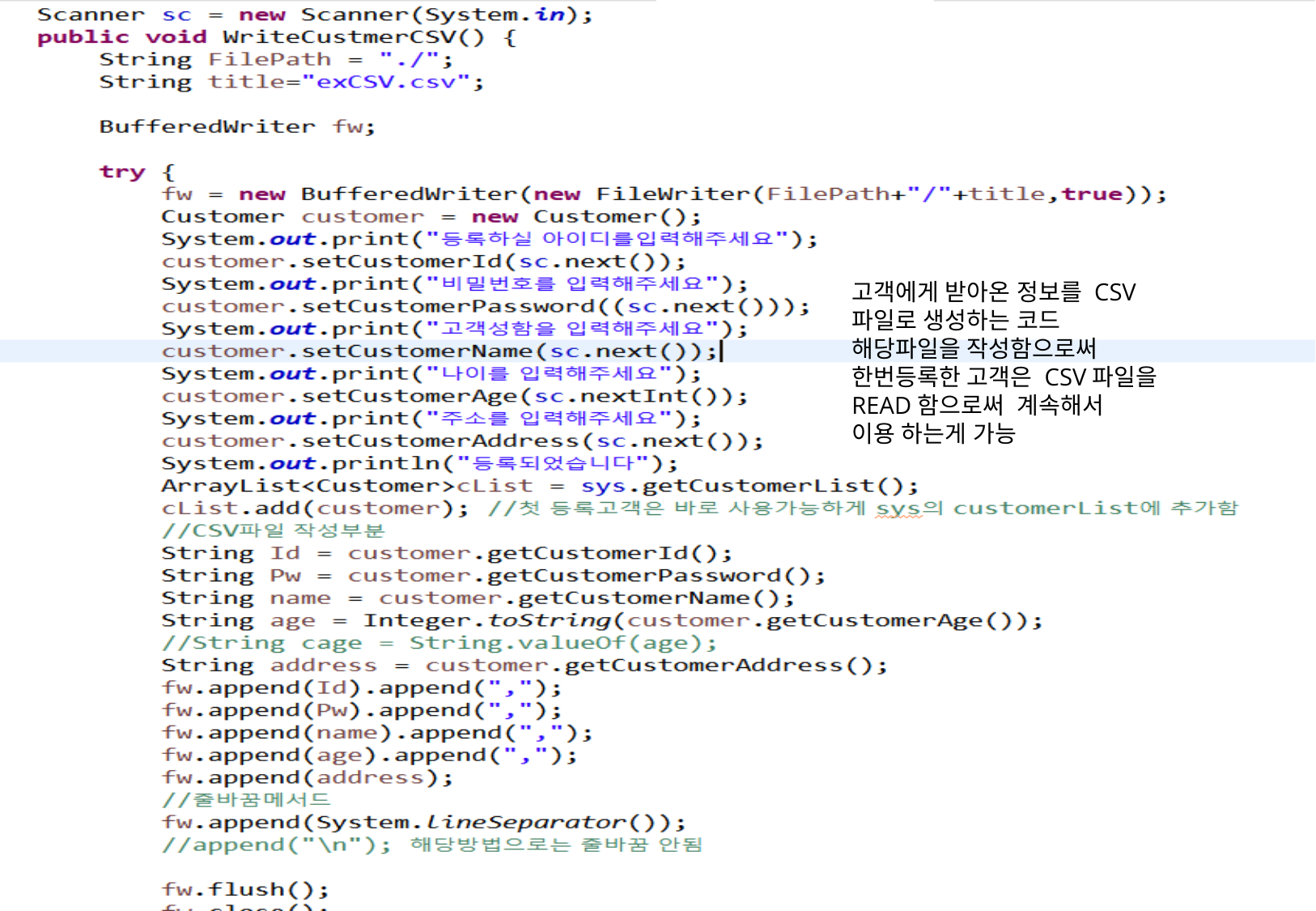

고객에게 받아온 정보를 CSV파일로 생성하는 코드
해당파일을 작성함으로써 한번등록한 고객은 CSV파일을 READ함으로써  계속해서
이용 하는게 가능